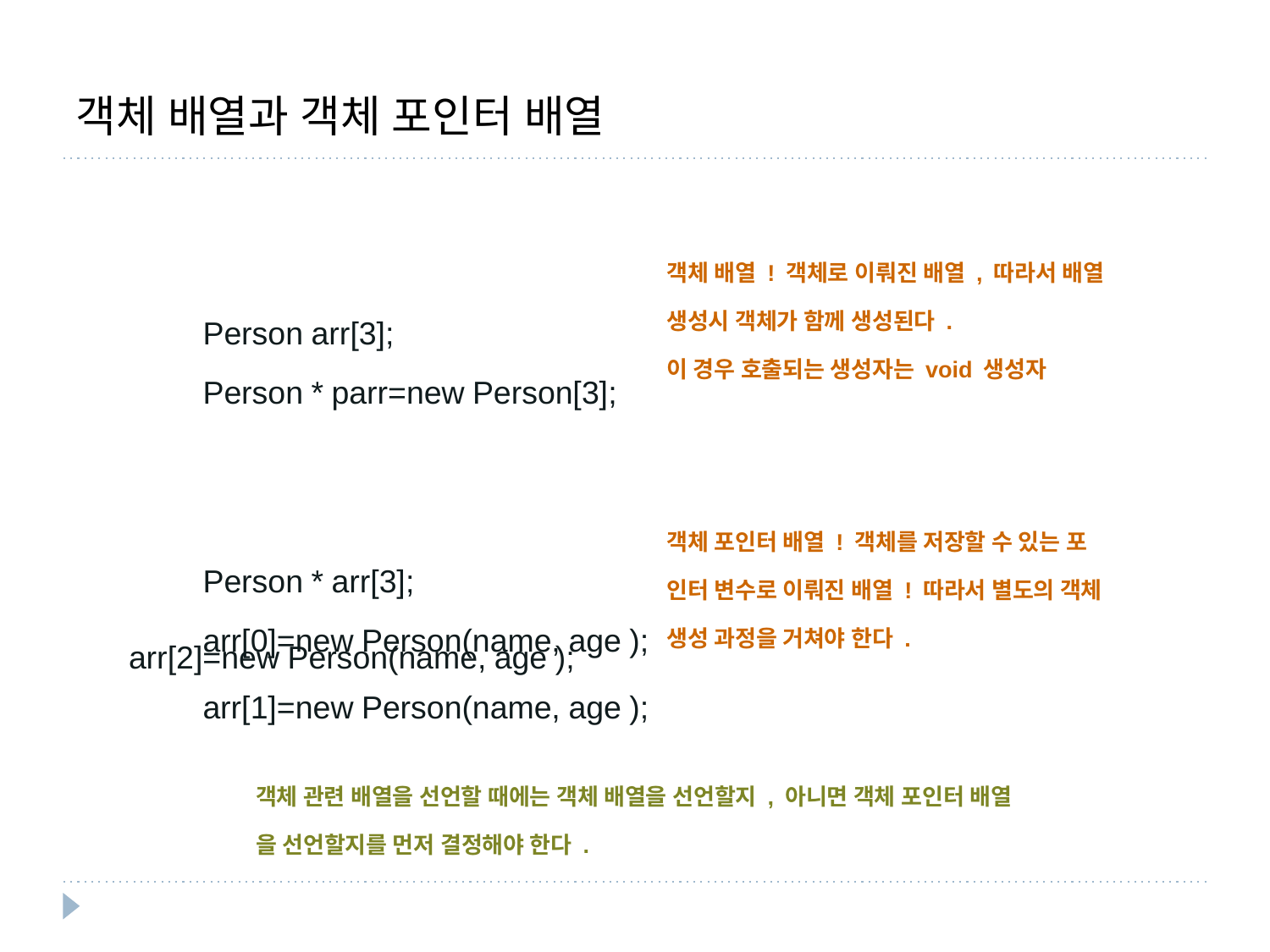

객체 배열과 객체 포인터 배열

	Person arr[3];
	Person * parr=new Person[3];

	Person * arr[3];
	arr[0]=new Person(name, age );

	arr[1]=new Person(name, age );

객체 배열 ! 객체로 이뤄진 배열 , 따라서 배열
생성시 객체가 함께 생성된다 .
이 경우 호출되는 생성자는 void 생성자

객체 포인터 배열 ! 객체를 저장할 수 있는 포
인터 변수로 이뤄진 배열 ! 따라서 별도의 객체
생성 과정을 거쳐야 한다 .

arr[2]=new Person(name, age );

	객체 관련 배열을 선언할 때에는 객체 배열을 선언할지 , 아니면 객체 포인터 배열
	을 선언할지를 먼저 결정해야 한다 .